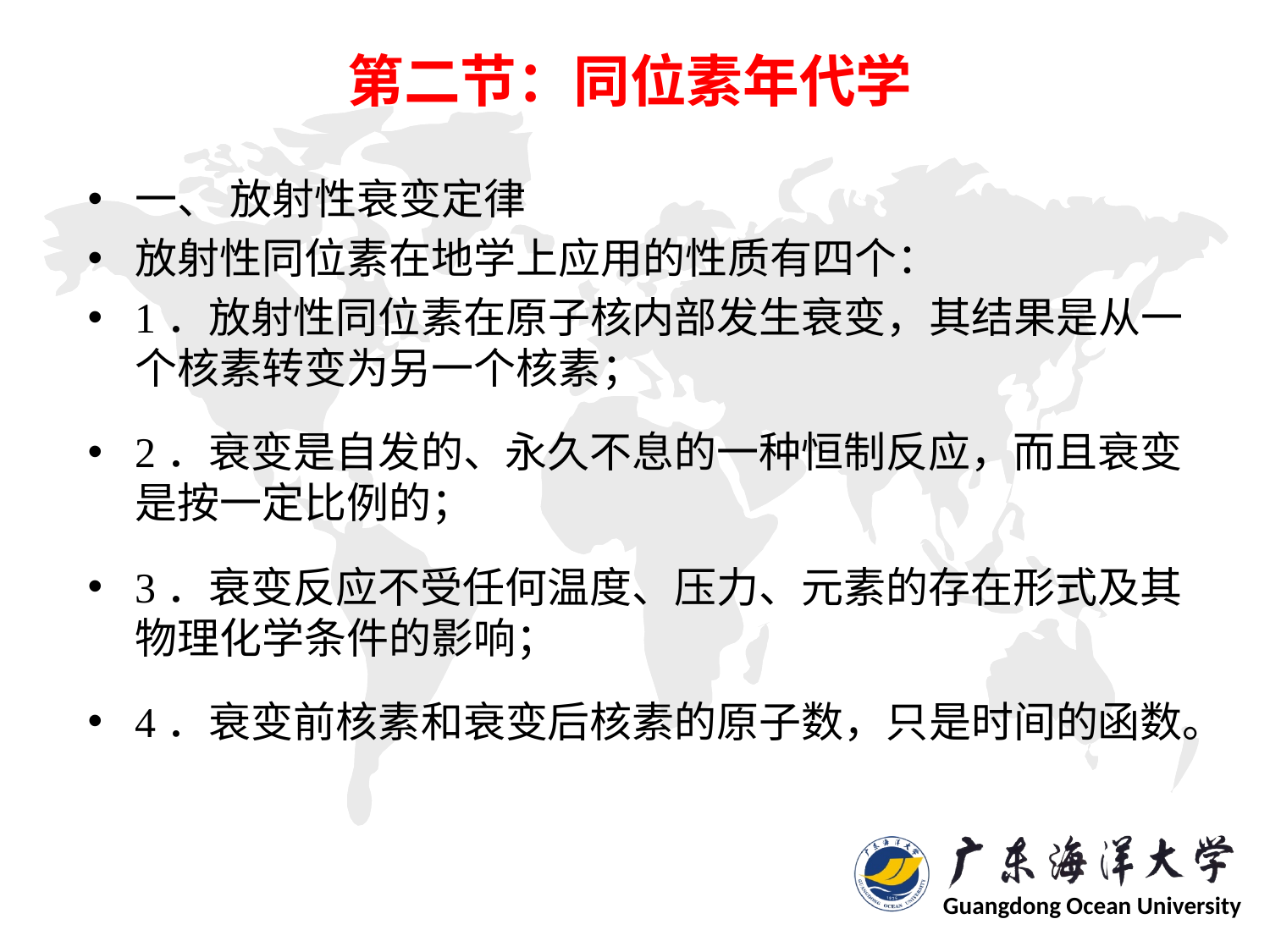

# 第二节：同位素年代学
一、 放射性衰变定律
放射性同位素在地学上应用的性质有四个：
1．放射性同位素在原子核内部发生衰变，其结果是从一个核素转变为另一个核素；

2．衰变是自发的、永久不息的一种恒制反应，而且衰变是按一定比例的；

3．衰变反应不受任何温度、压力、元素的存在形式及其物理化学条件的影响；

4．衰变前核素和衰变后核素的原子数，只是时间的函数。